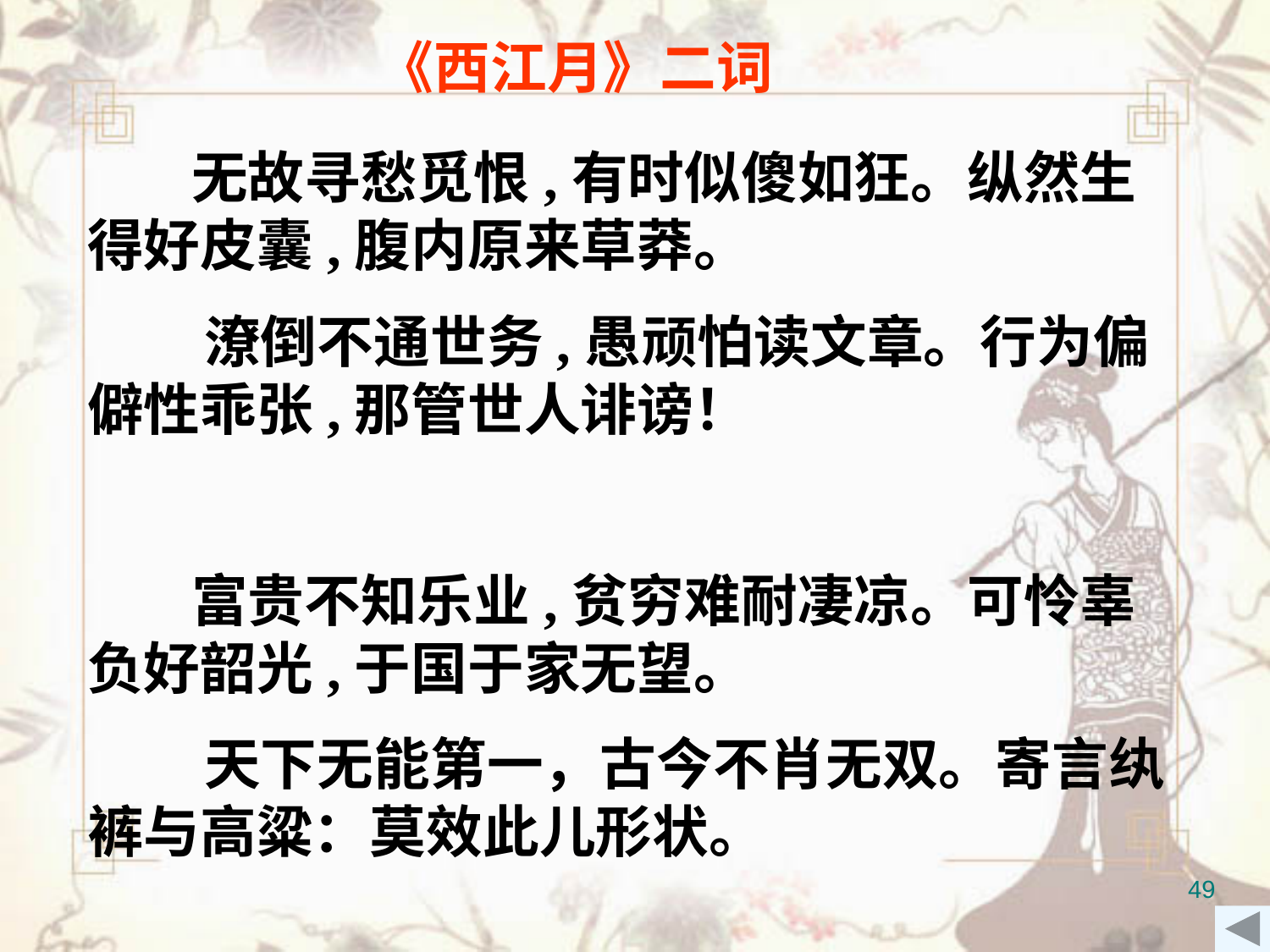

《西江月》二词
       无故寻愁觅恨,有时似傻如狂。纵然生得好皮囊,腹内原来草莽。
        潦倒不通世务,愚顽怕读文章。行为偏僻性乖张,那管世人诽谤！

       富贵不知乐业,贫穷难耐凄凉。可怜辜负好韶光,于国于家无望。
        天下无能第一，古今不肖无双。寄言纨裤与高粱：莫效此儿形状。
49